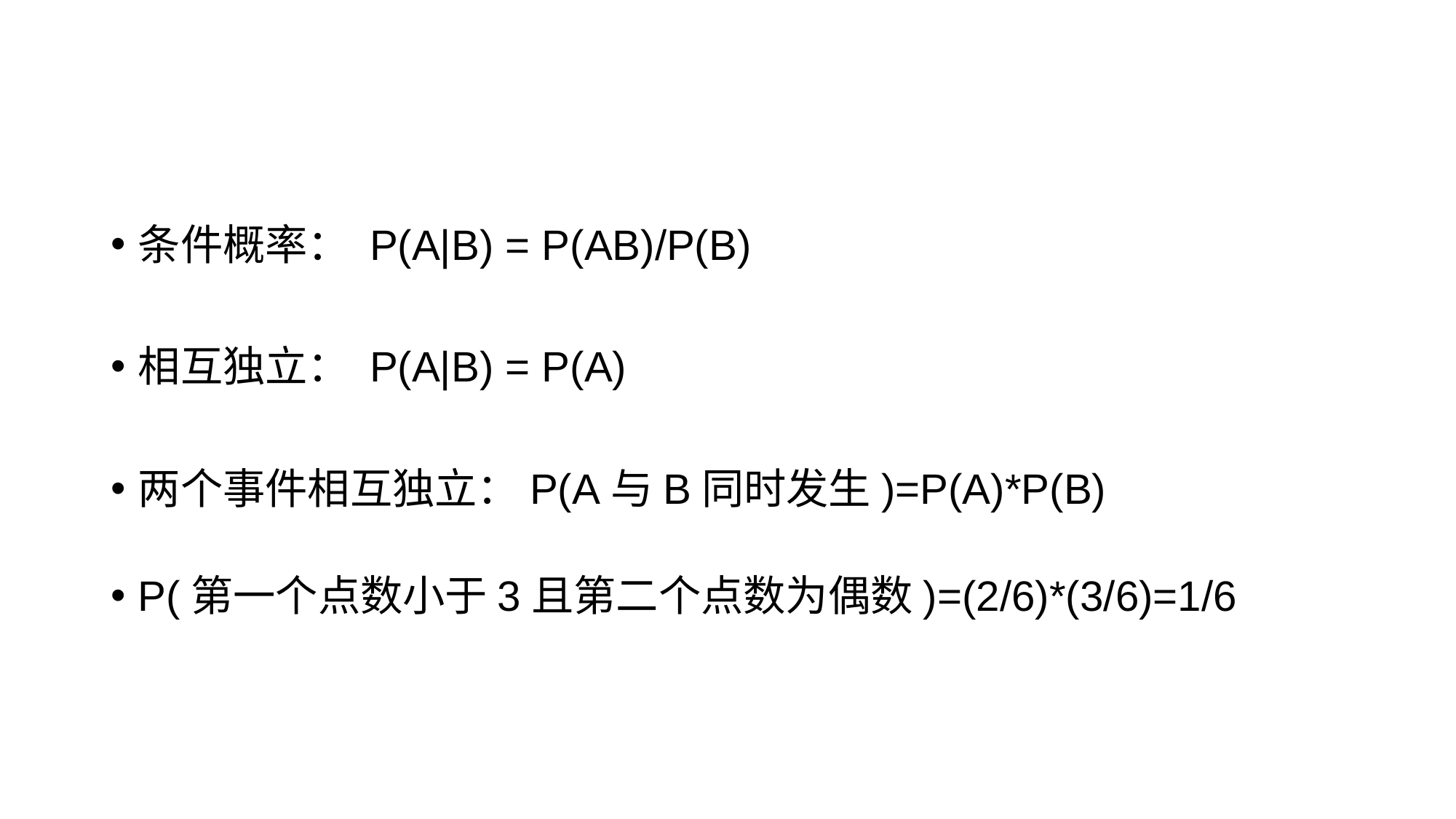

#
条件概率： P(A|B) = P(AB)/P(B)

相互独立： P(A|B) = P(A)

两个事件相互独立：P(A与B同时发生)=P(A)*P(B)
P(第一个点数小于3且第二个点数为偶数)=(2/6)*(3/6)=1/6